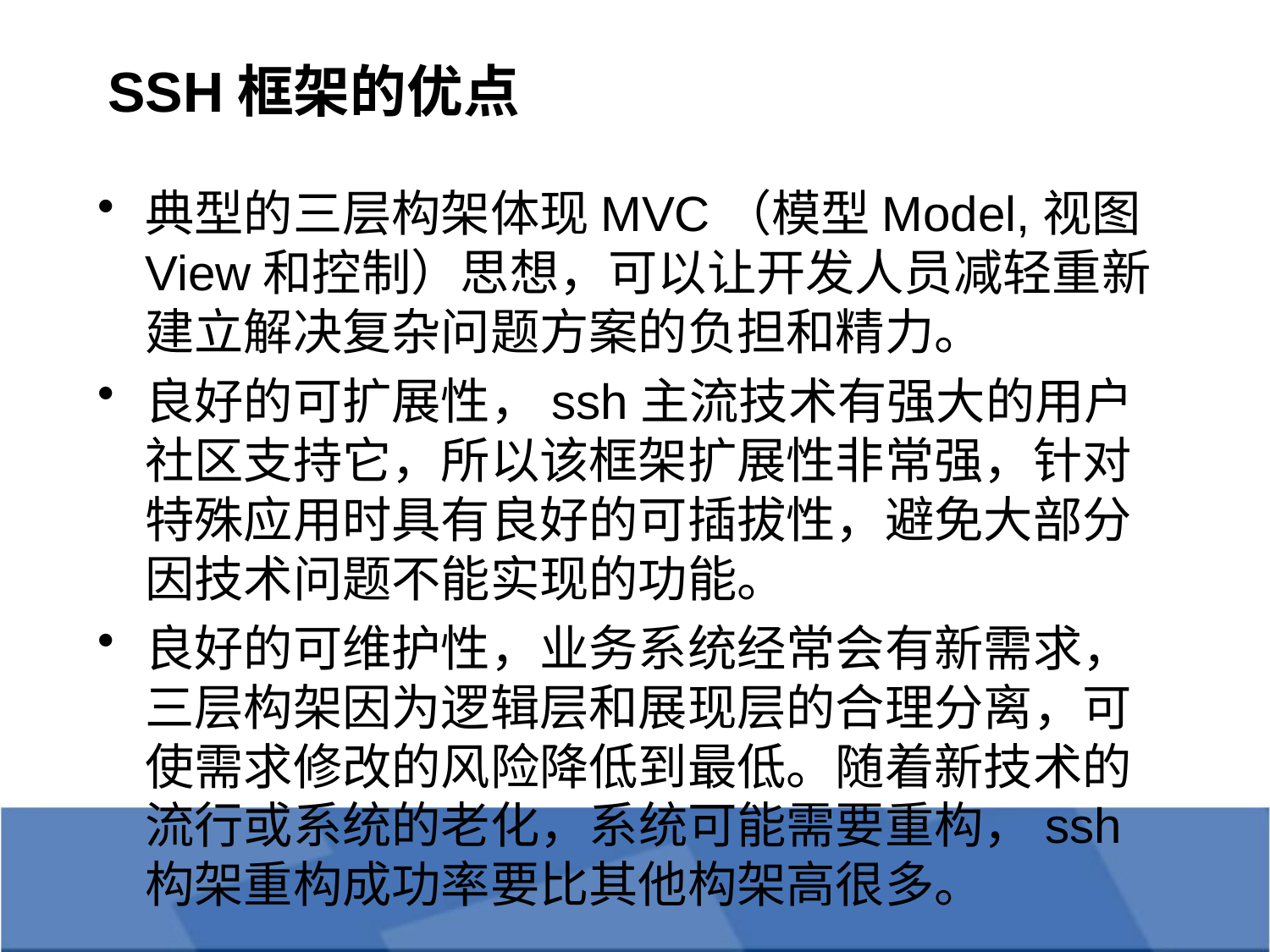

# SSH框架的优点
典型的三层构架体现MVC（模型Model,视图View和控制）思想，可以让开发人员减轻重新建立解决复杂问题方案的负担和精力。
良好的可扩展性，ssh主流技术有强大的用户社区支持它，所以该框架扩展性非常强，针对特殊应用时具有良好的可插拔性，避免大部分因技术问题不能实现的功能。
良好的可维护性，业务系统经常会有新需求，三层构架因为逻辑层和展现层的合理分离，可使需求修改的风险降低到最低。随着新技术的流行或系统的老化，系统可能需要重构，ssh构架重构成功率要比其他构架高很多。